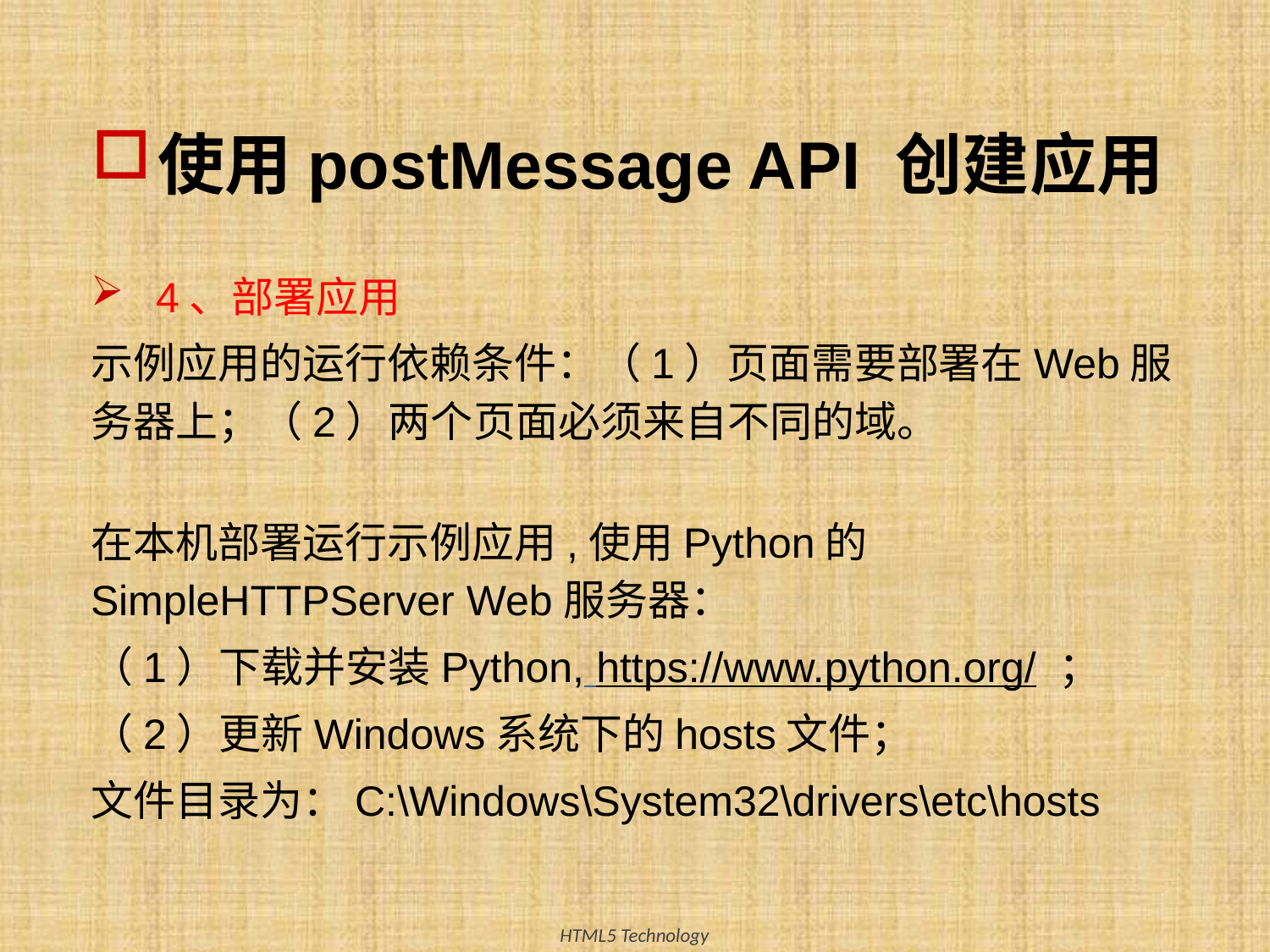

# 使用postMessage API 创建应用
4、部署应用
示例应用的运行依赖条件：（1）页面需要部署在Web服务器上；（2）两个页面必须来自不同的域。

在本机部署运行示例应用,使用Python的SimpleHTTPServer Web服务器：
（1）下载并安装Python, https://www.python.org/ ；
（2）更新Windows系统下的hosts文件；
文件目录为：C:\Windows\System32\drivers\etc\hosts
40
HTML5 Technology